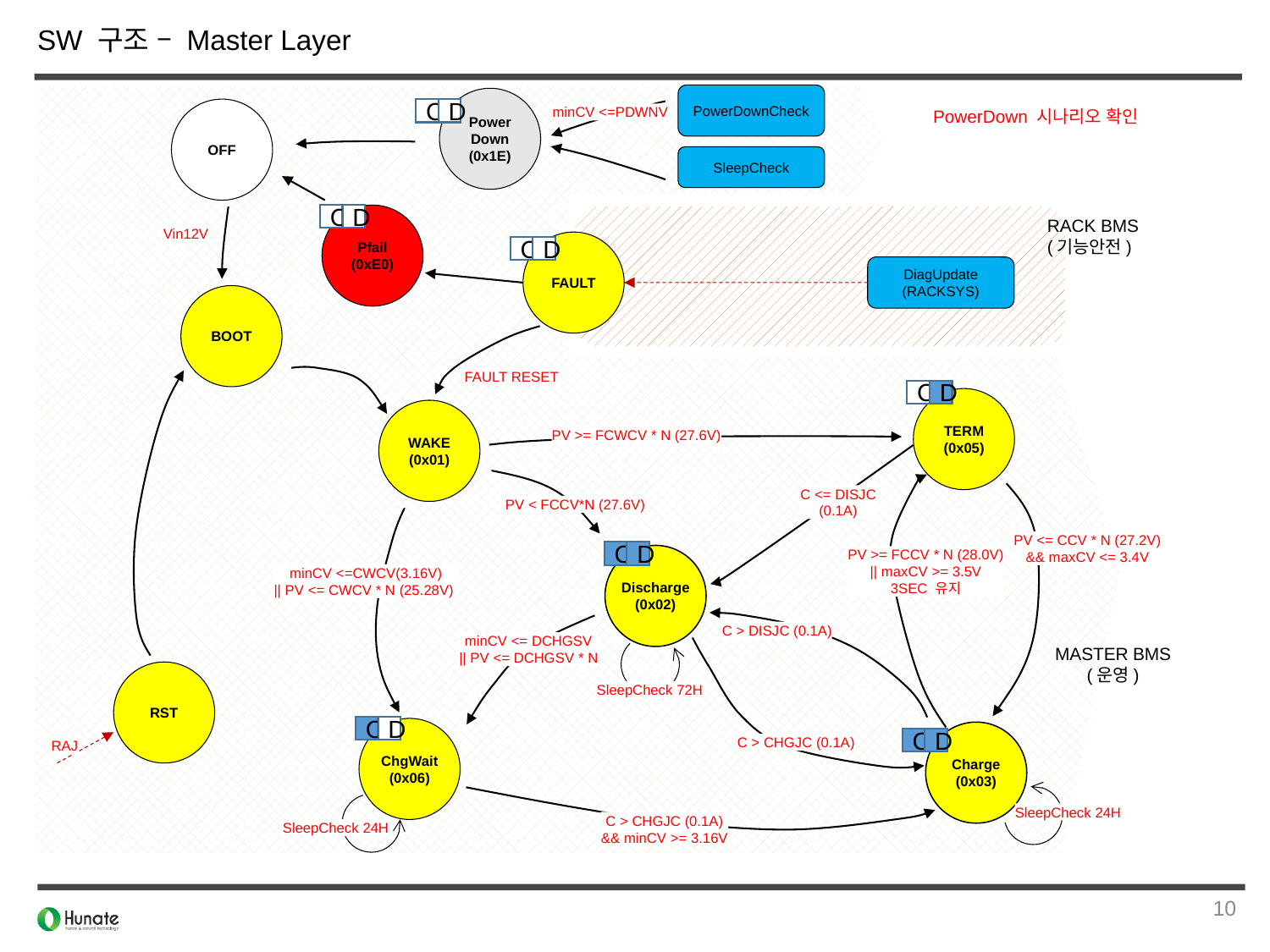

SW 구조 – Master Layer

PowerDownCheck

Power
Down
(0x1E)
OFF
PowerDown 시나리오 확인
C
D

minCV <=PDWNV
SleepCheck
C
D
Pfail
(0xE0)

RACK BMS
(기능안전)
Vin12V
FAULT
C
D
DiagUpdate (RACKSYS)
BOOT

FAULT RESET

C
D
TERM
(0x05)
WAKE
(0x01)
PV >= FCWCV * N (27.6V)

C <= DISJC
(0.1A)
PV < FCCV*N (27.6V)

PV <= CCV * N (27.2V)
&& maxCV <= 3.4V
C
D
Discharge
(0x02)
PV >= FCCV * N (28.0V)
|| maxCV >= 3.5V
3SEC 유지
minCV <=CWCV(3.16V)
|| PV <= CWCV * N (25.28V)

C > DISJC (0.1A)
minCV <= DCHGSV
|| PV <= DCHGSV * N

SleepCheck 72H
MASTER BMS
(운영)

RST
C
D
ChgWait
(0x06)
Charge
(0x03)
C
D
C > CHGJC (0.1A)
RAJ

SleepCheck 24H

SleepCheck 24H
C > CHGJC (0.1A)
&& minCV >= 3.16V
10